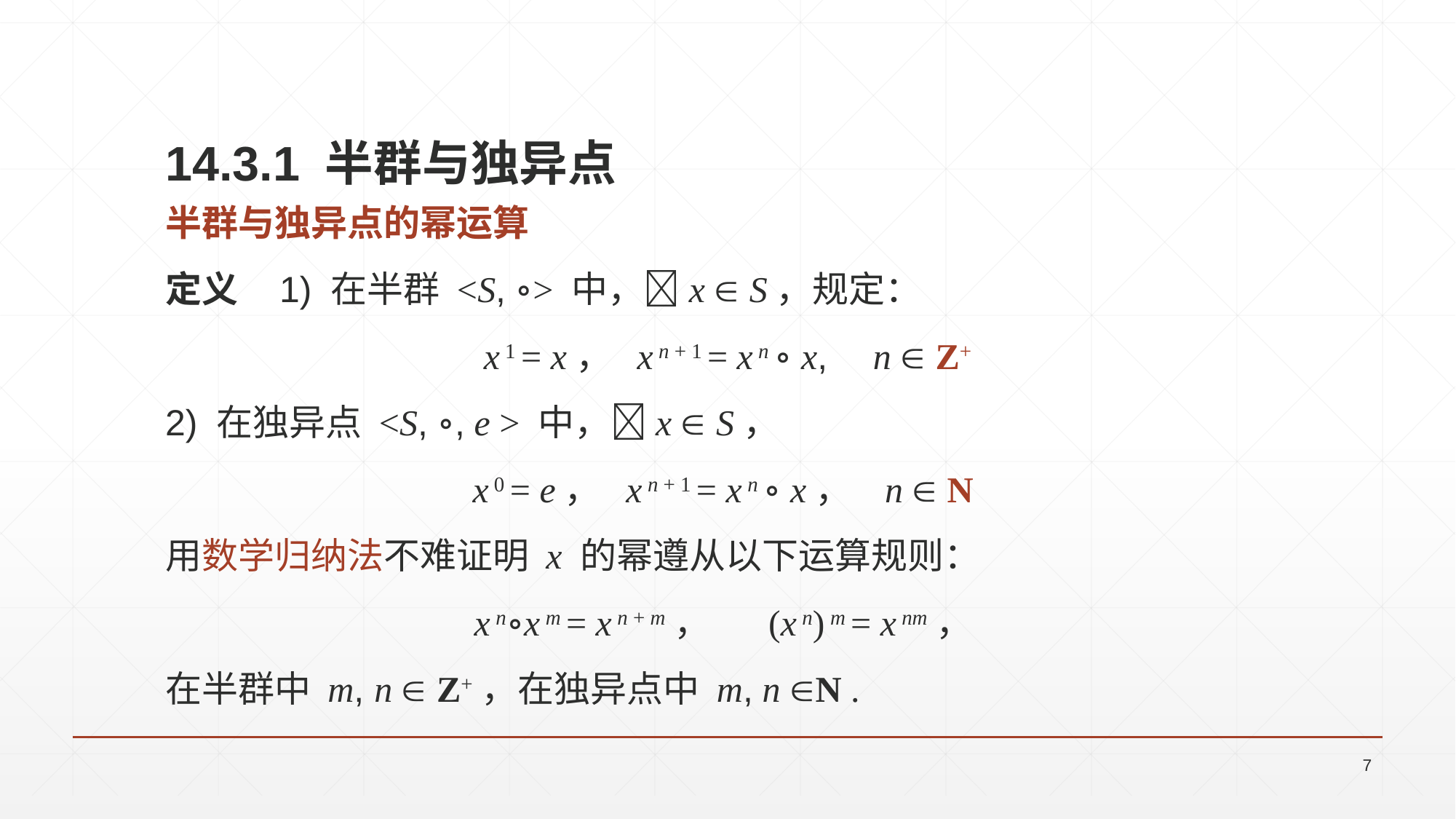

14.3.1 半群与独异点
半群与独异点的幂运算
定义    1) 在半群 <S, ∘> 中，∀x ∈ S，规定：
x 1 = x，  x n + 1 = x n ∘ x,     n ∈ Z+
2) 在独异点 <S, ∘, e > 中，∀x ∈ S，
x 0 = e，  x n + 1 = x n ∘ x，   n ∈ N
用数学归纳法不难证明 x 的幂遵从以下运算规则：
x n∘x m = x n + m，      (x n) m = x nm，
在半群中 m, n ∈ Z+，在独异点中 m, n ∈N .
7